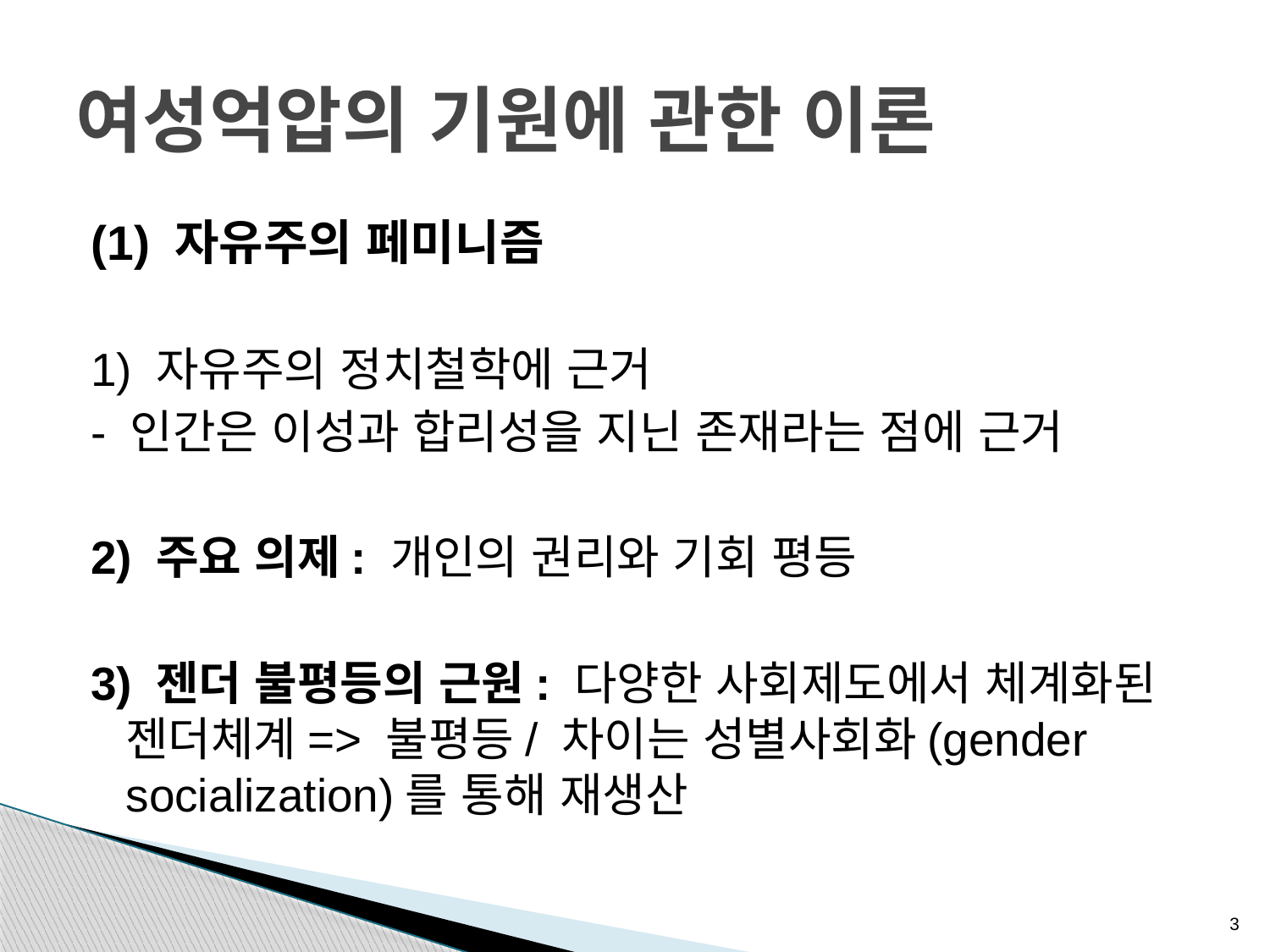

# 여성억압의 기원에 관한 이론
(1) 자유주의 페미니즘

1) 자유주의 정치철학에 근거
- 인간은 이성과 합리성을 지닌 존재라는 점에 근거

2) 주요 의제: 개인의 권리와 기회 평등

3) 젠더 불평등의 근원: 다양한 사회제도에서 체계화된 젠더체계=> 불평등/ 차이는 성별사회화(gender socialization)를 통해 재생산
3